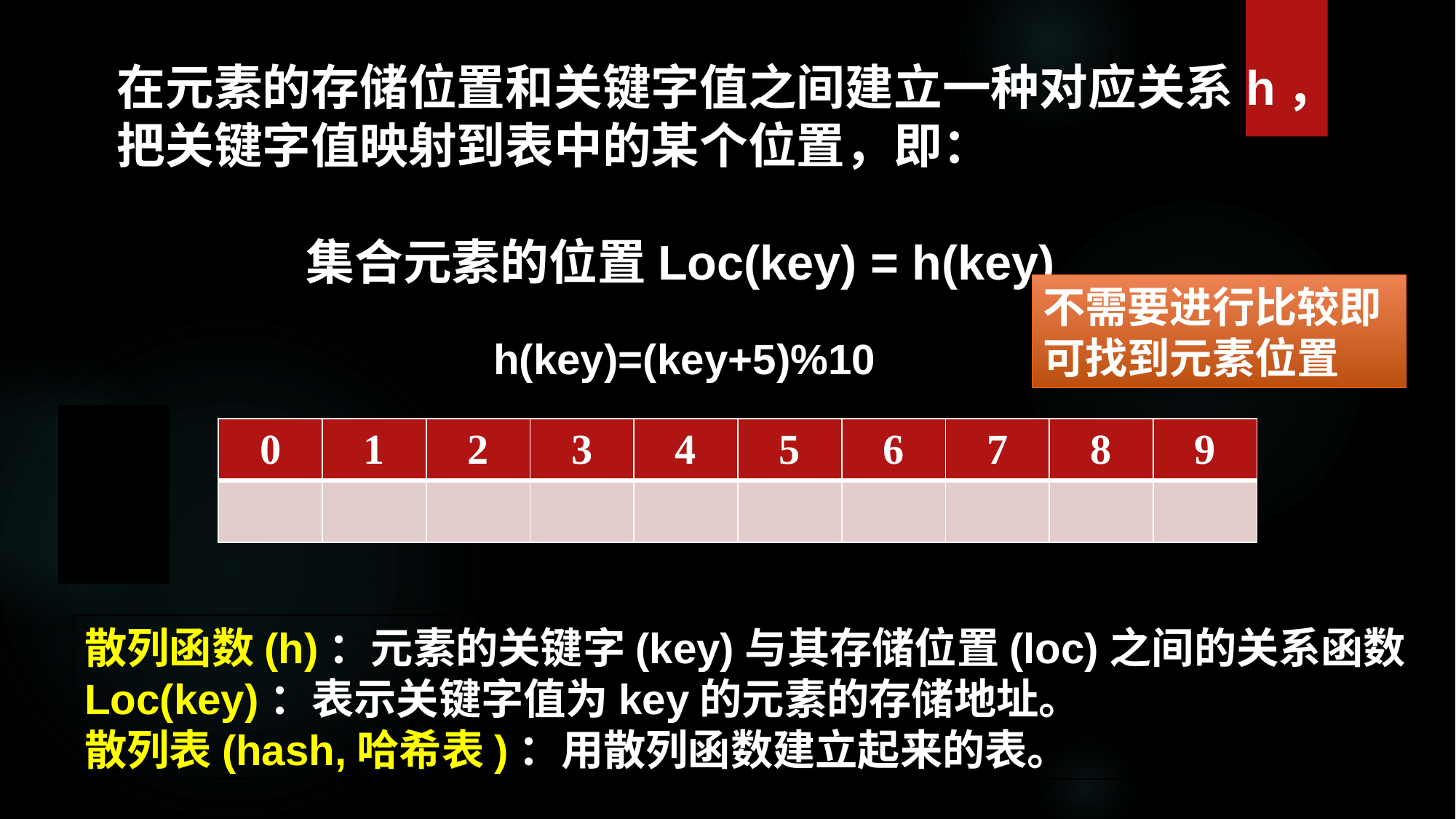

在元素的存储位置和关键字值之间建立一种对应关系h，
把关键字值映射到表中的某个位置，即：

                集合元素的位置Loc(key) = h(key)
不需要进行比较即可找到元素位置
h(key)=(key+5)%10

| 0 | 1 | 2 | 3 | 4 | 5 | 6 | 7 | 8 | 9 |
| --- | --- | --- | --- | --- | --- | --- | --- | --- | --- |
|  |  |  |  |  |  |  |  |  |  |
44
50
散列函数(h)：元素的关键字(key)与其存储位置(loc)之间的关系函数
Loc(key)：表示关键字值为key的元素的存储地址。
散列表(hash,哈希表)：用散列函数建立起来的表。